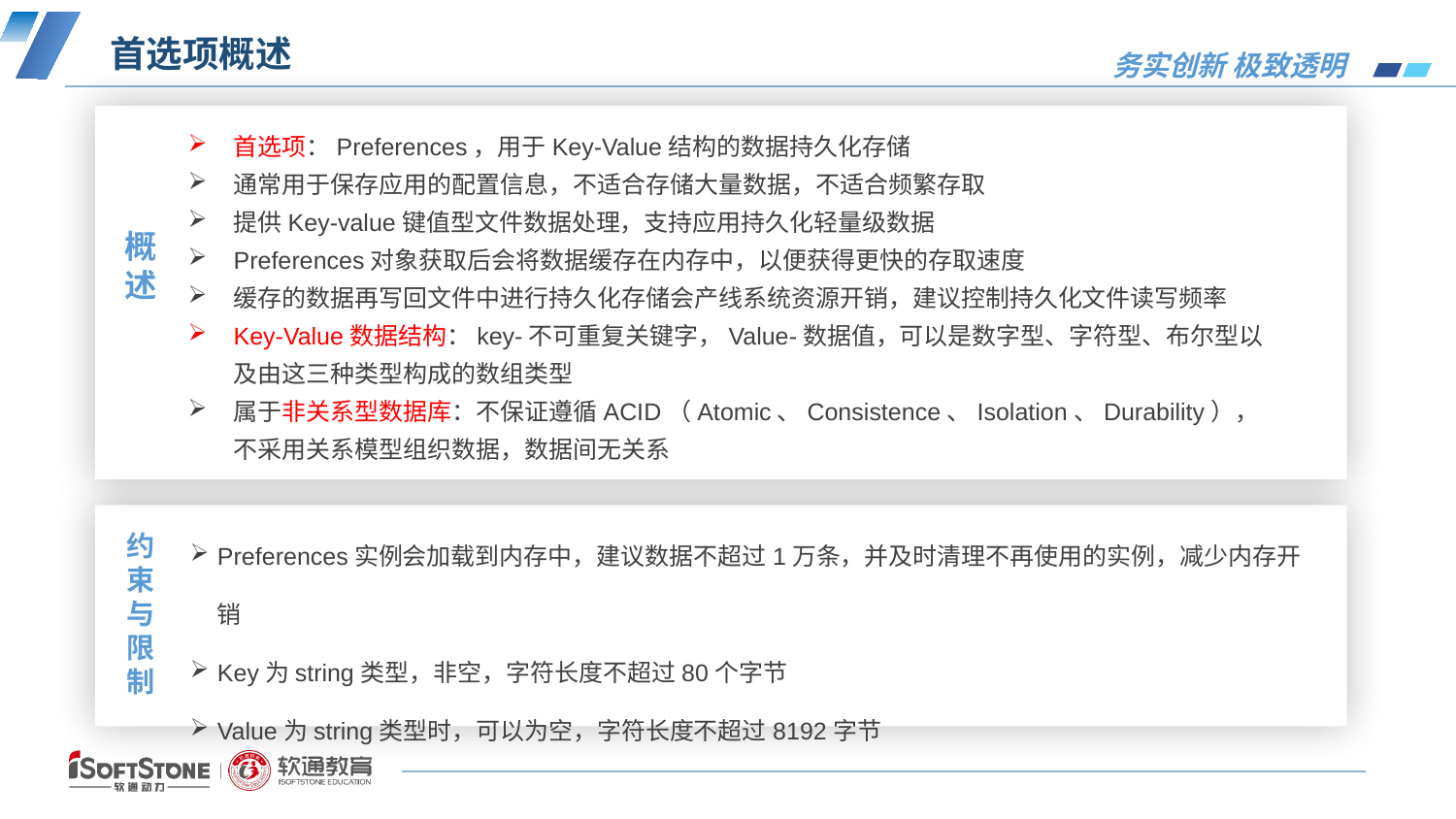

# 首选项概述

首选项：Preferences，用于Key-Value结构的数据持久化存储
通常用于保存应用的配置信息，不适合存储大量数据，不适合频繁存取
提供Key-value键值型文件数据处理，支持应用持久化轻量级数据
Preferences对象获取后会将数据缓存在内存中，以便获得更快的存取速度
缓存的数据再写回文件中进行持久化存储会产线系统资源开销，建议控制持久化文件读写频率
Key-Value数据结构：key-不可重复关键字，Value-数据值，可以是数字型、字符型、布尔型以及由这三种类型构成的数组类型
属于非关系型数据库：不保证遵循ACID（Atomic、Consistence、Isolation、Durability），不采用关系模型组织数据，数据间无关系
概述

Preferences实例会加载到内存中，建议数据不超过1万条，并及时清理不再使用的实例，减少内存开销
Key为string类型，非空，字符长度不超过80个字节
Value为string类型时，可以为空，字符长度不超过8192字节
约束与限制